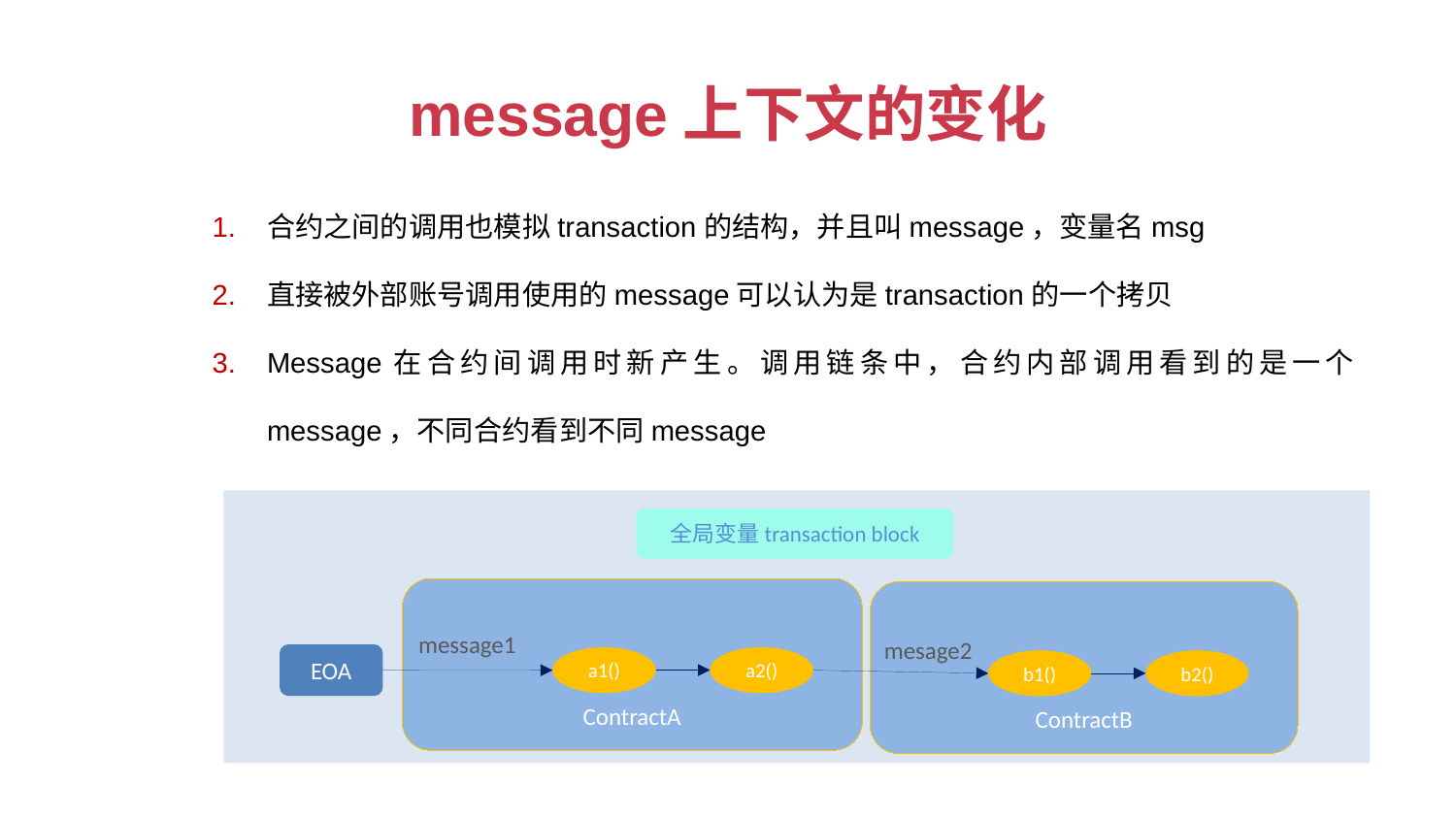

message上下文的变化
合约之间的调用也模拟transaction的结构，并且叫message，变量名msg
直接被外部账号调用使用的message可以认为是transaction的一个拷贝
Message在合约间调用时新产生。调用链条中，合约内部调用看到的是一个message，不同合约看到不同message

全局变量transaction block

ContractA
a1()
a2()

ContractB
b1()
b2()
EOA
message1
mesage2